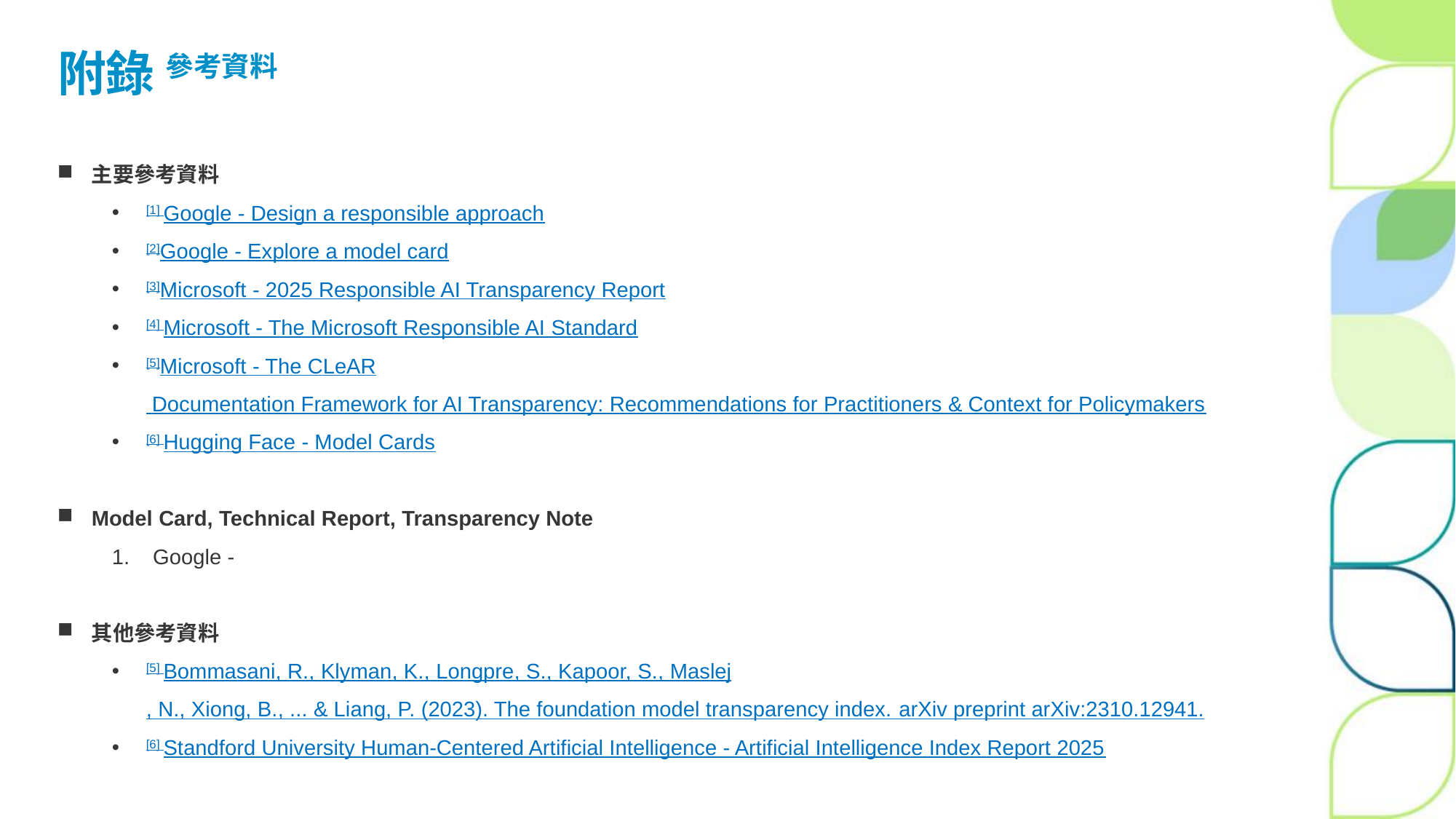

附錄 參考資料
主要參考資料
[1] Google - Design a responsible approach
[2]Google - Explore a model card
[3]Microsoft - 2025 Responsible AI Transparency Report
[4] Microsoft - The Microsoft Responsible AI Standard
[5]Microsoft - The CLeAR Documentation Framework for AI Transparency: Recommendations for Practitioners & Context for Policymakers
[6] Hugging Face - Model Cards

Model Card, Technical Report, Transparency Note
Google -

其他參考資料
[5] Bommasani, R., Klyman, K., Longpre, S., Kapoor, S., Maslej, N., Xiong, B., ... & Liang, P. (2023). The foundation model transparency index. arXiv preprint arXiv:2310.12941.
[6] Standford University Human-Centered Artificial Intelligence - Artificial Intelligence Index Report 2025